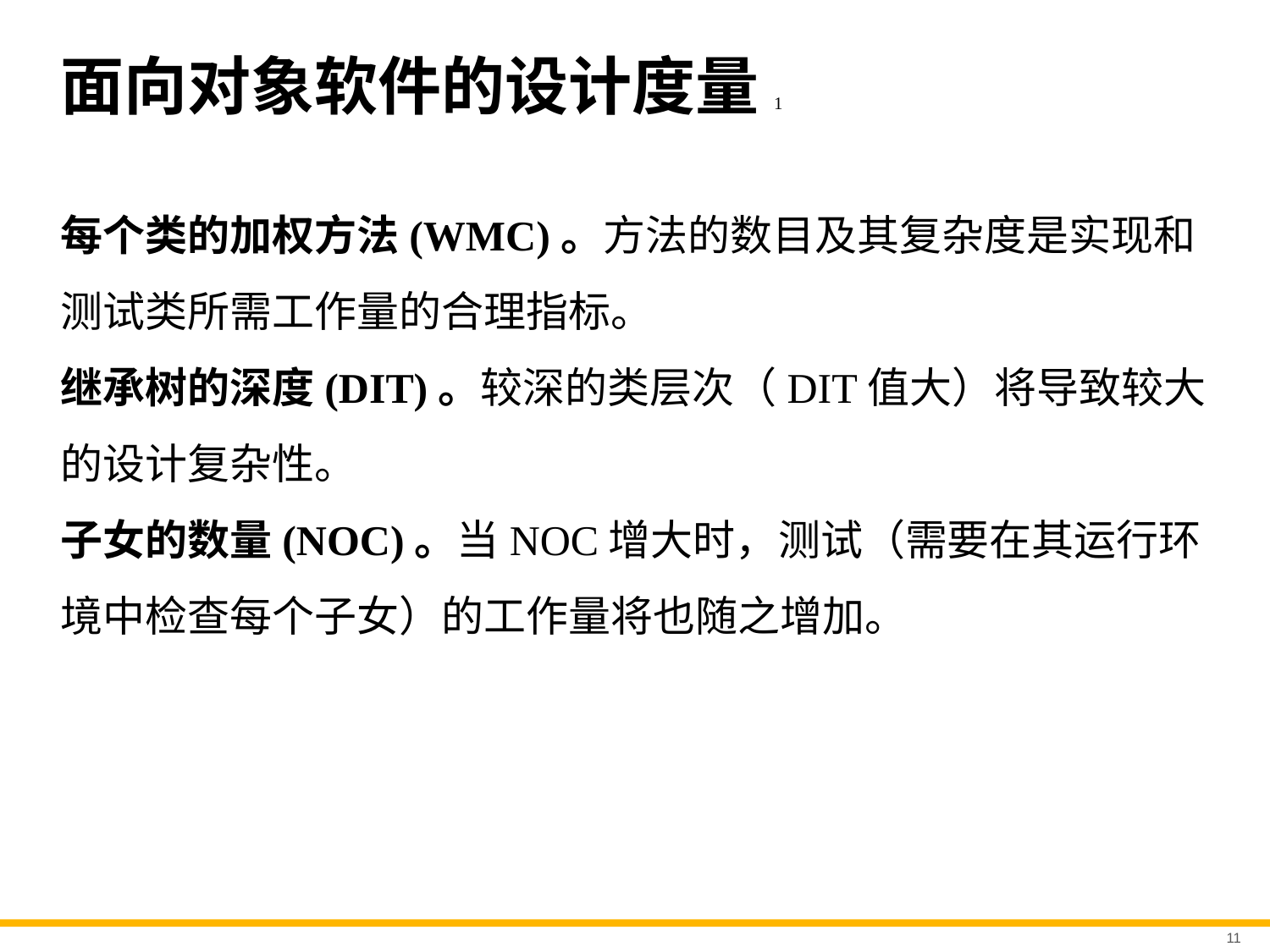

# 面向对象软件的设计度量1
每个类的加权方法(WMC)。方法的数目及其复杂度是实现和测试类所需工作量的合理指标。
继承树的深度(DIT)。较深的类层次（DIT值大）将导致较大的设计复杂性。
子女的数量(NOC)。当NOC增大时，测试（需要在其运行环境中检查每个子女）的工作量将也随之增加。
11